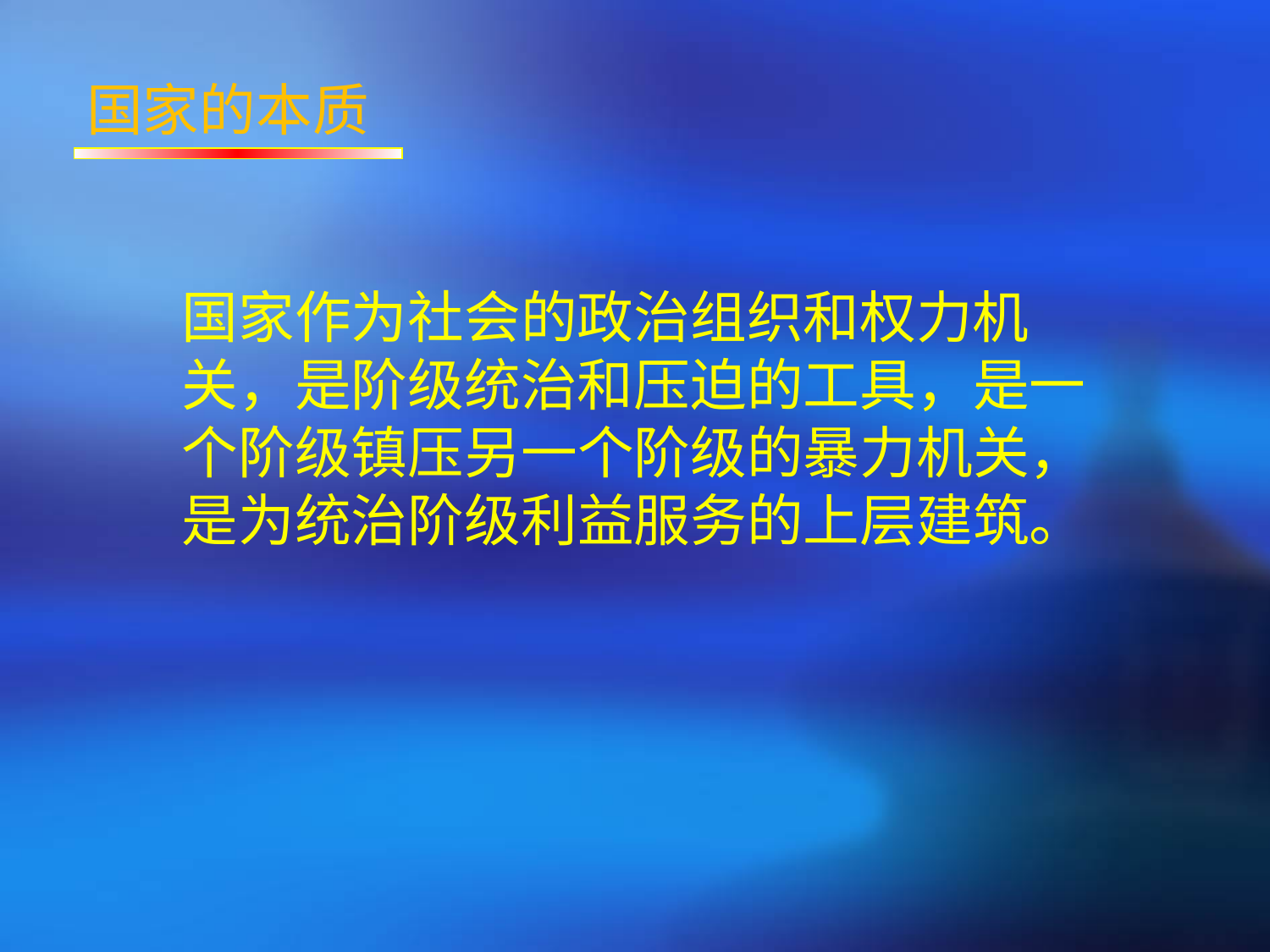

国家的本质

国家作为社会的政治组织和权力机关，是阶级统治和压迫的工具，是一个阶级镇压另一个阶级的暴力机关，是为统治阶级利益服务的上层建筑。